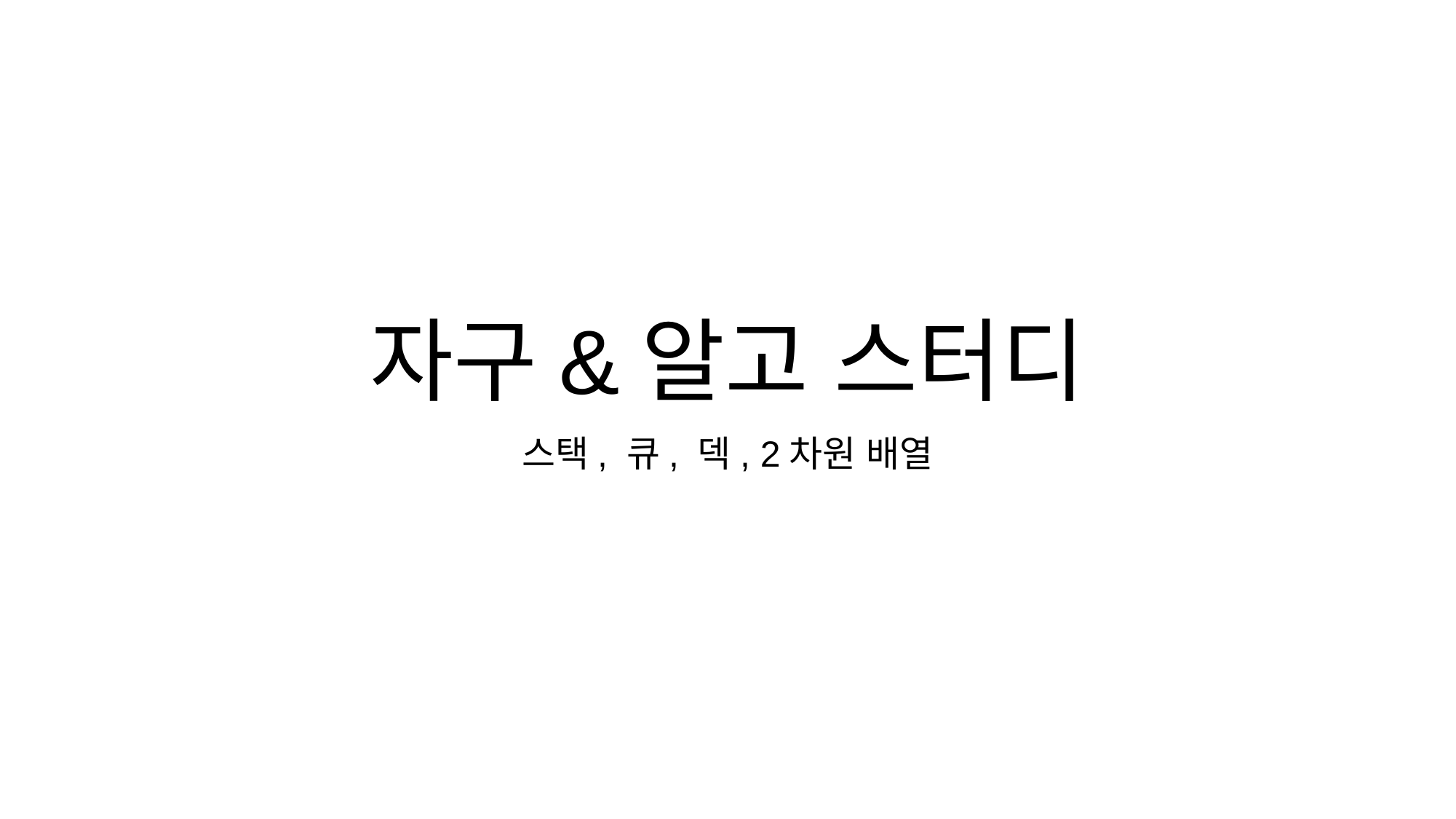

# 자구&알고 스터디
스택, 큐, 덱, 2차원 배열